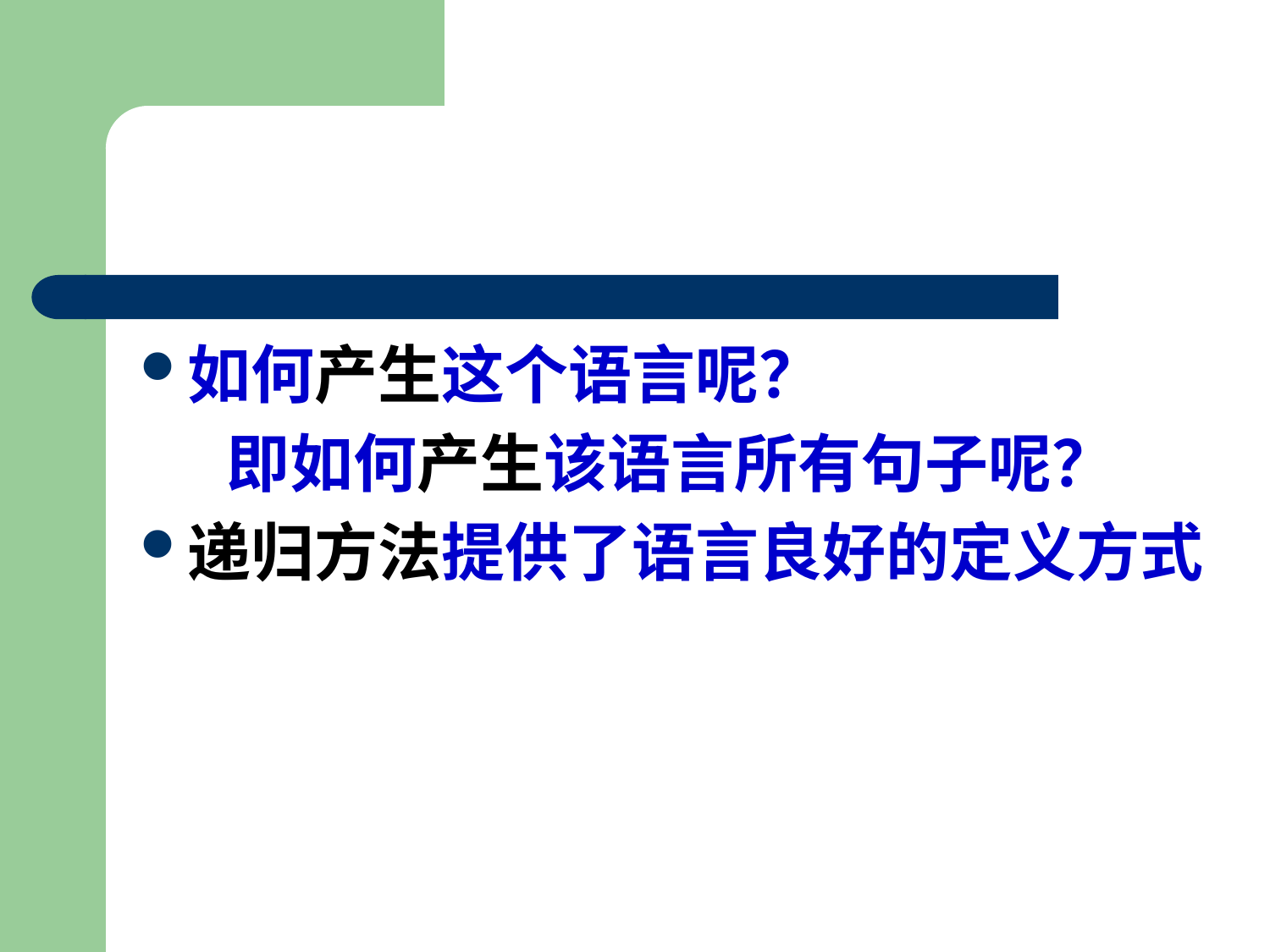

#
如何产生这个语言呢？
     即如何产生该语言所有句子呢？
递归方法提供了语言良好的定义方式